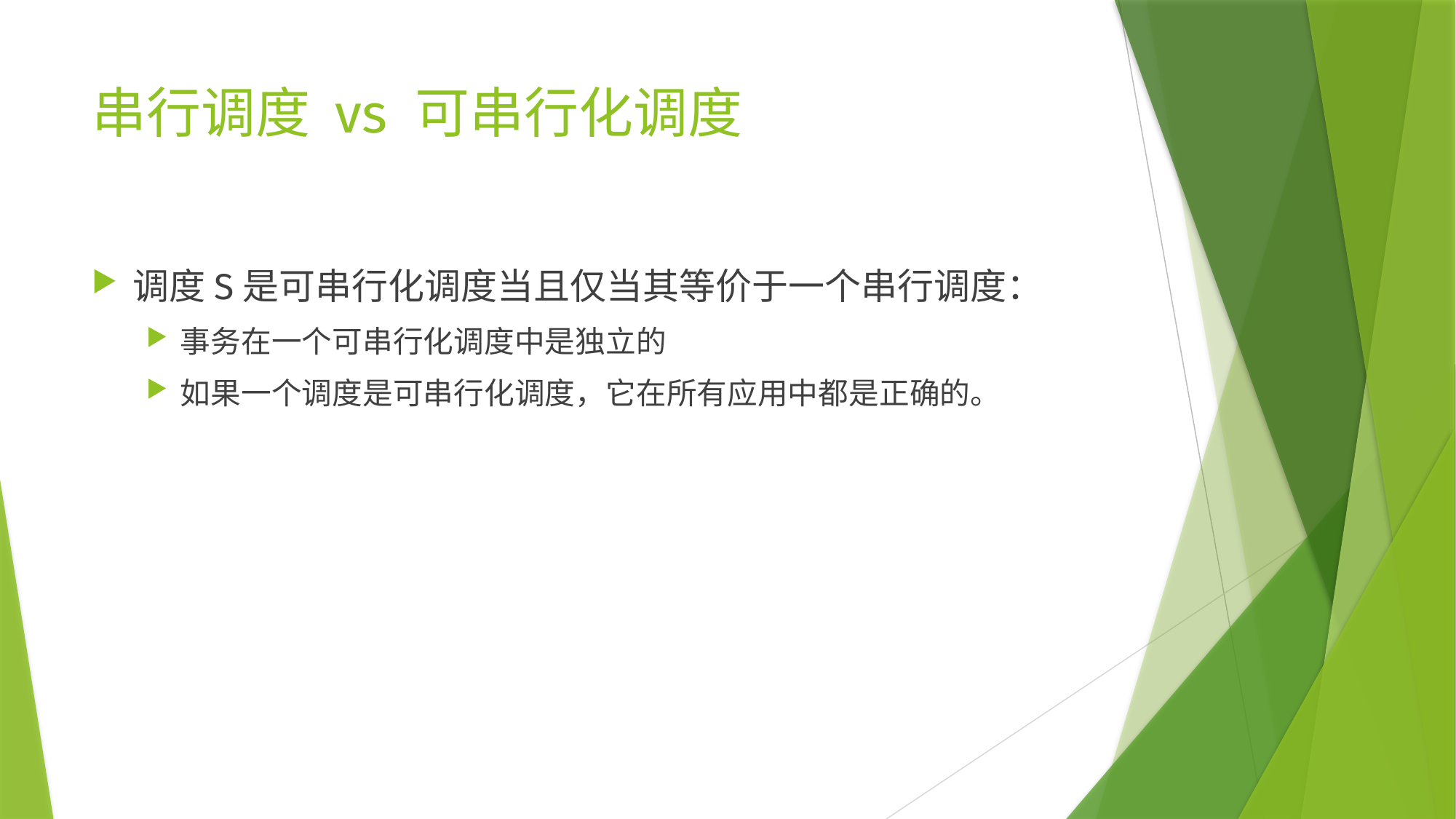

# 串行调度 vs 可串行化调度
调度S是可串行化调度当且仅当其等价于一个串行调度：
事务在一个可串行化调度中是独立的
如果一个调度是可串行化调度，它在所有应用中都是正确的。